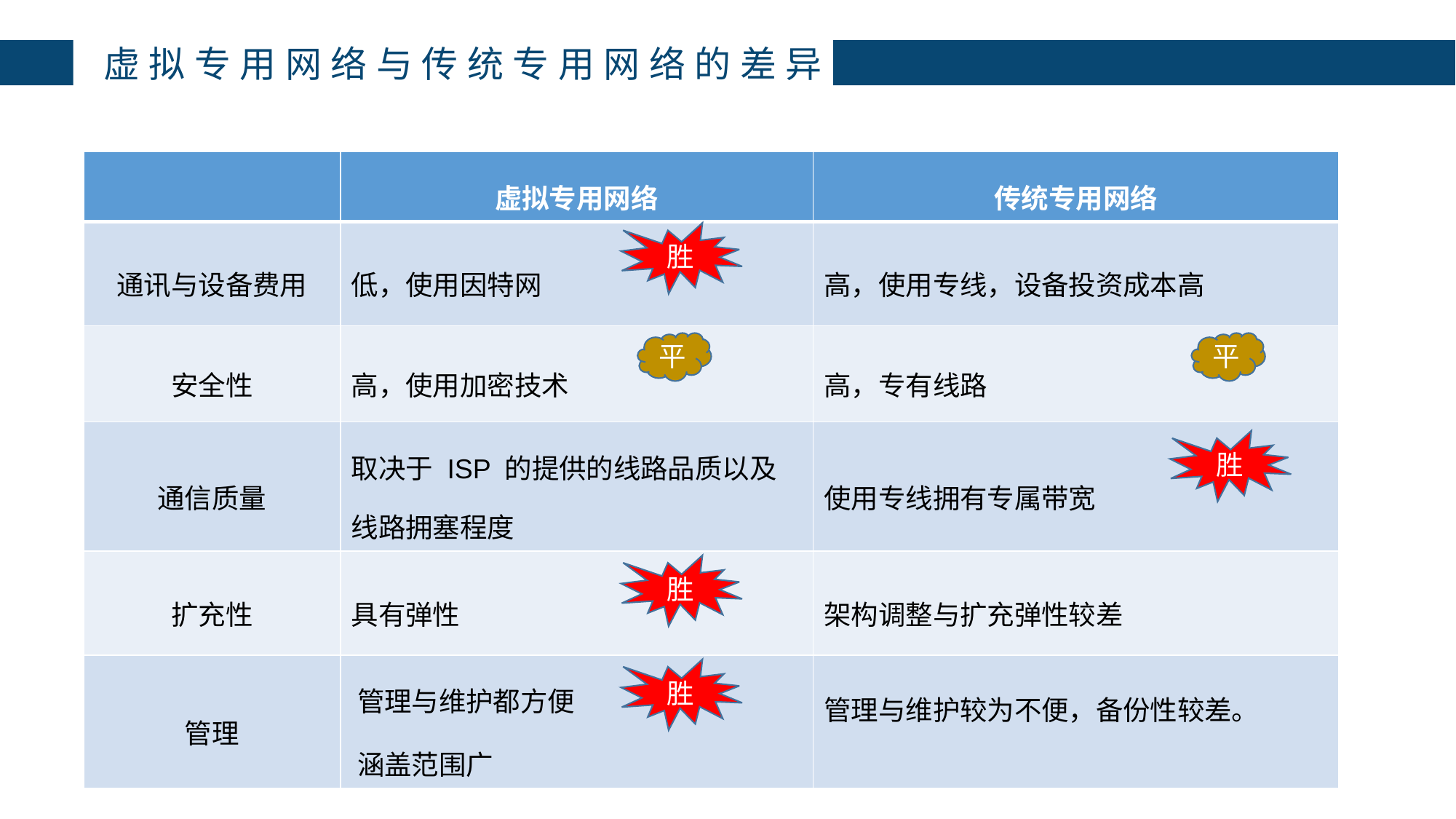

虚拟专用网络与传统专用网络的差异

|  | 虚拟专用网络 | 传统专用网络 |
| --- | --- | --- |
| 通讯与设备费用 | 低，使用因特网 | 高，使用专线，设备投资成本高 |
| 安全性 | 高，使用加密技术 | 高，专有线路 |
| 通信质量 | 取决于 ISP 的提供的线路品质以及线路拥塞程度 | 使用专线拥有专属带宽 |
| 扩充性 | 具有弹性 | 架构调整与扩充弹性较差 |
| 管理 | 管理与维护都方便 涵盖范围广 | 管理与维护较为不便，备份性较差。 |
胜
平
平
胜
胜
胜